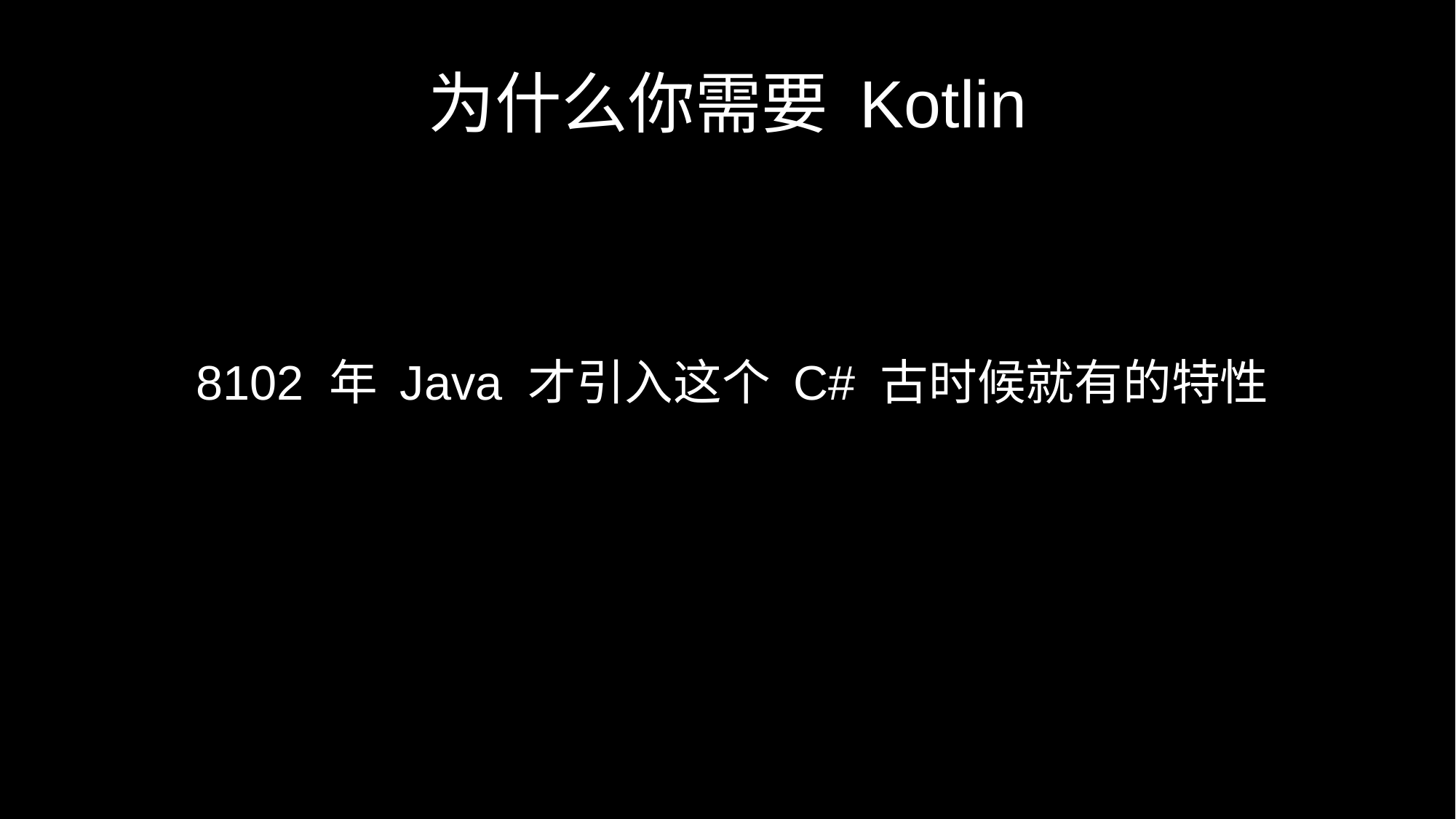

# 为什么你需要 Kotlin
8102 年 Java 才引入这个 C# 古时候就有的特性